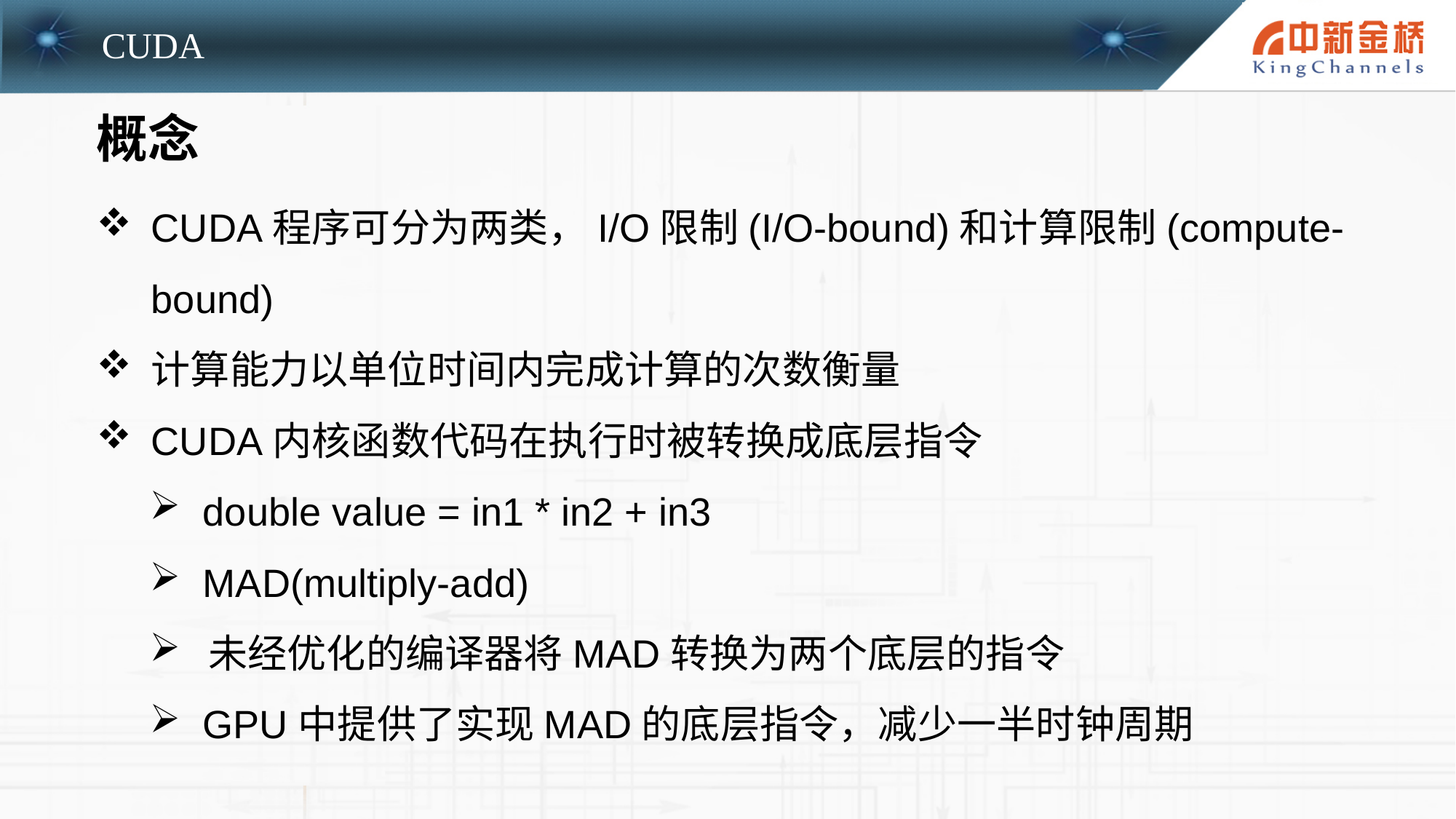

概念
CUDA程序可分为两类，I/O限制(I/O-bound)和计算限制(compute-bound)
计算能力以单位时间内完成计算的次数衡量
CUDA内核函数代码在执行时被转换成底层指令
  double value = in1 * in2 + in3
  MAD(multiply-add)
  未经优化的编译器将MAD转换为两个底层的指令
  GPU中提供了实现MAD的底层指令，减少一半时钟周期